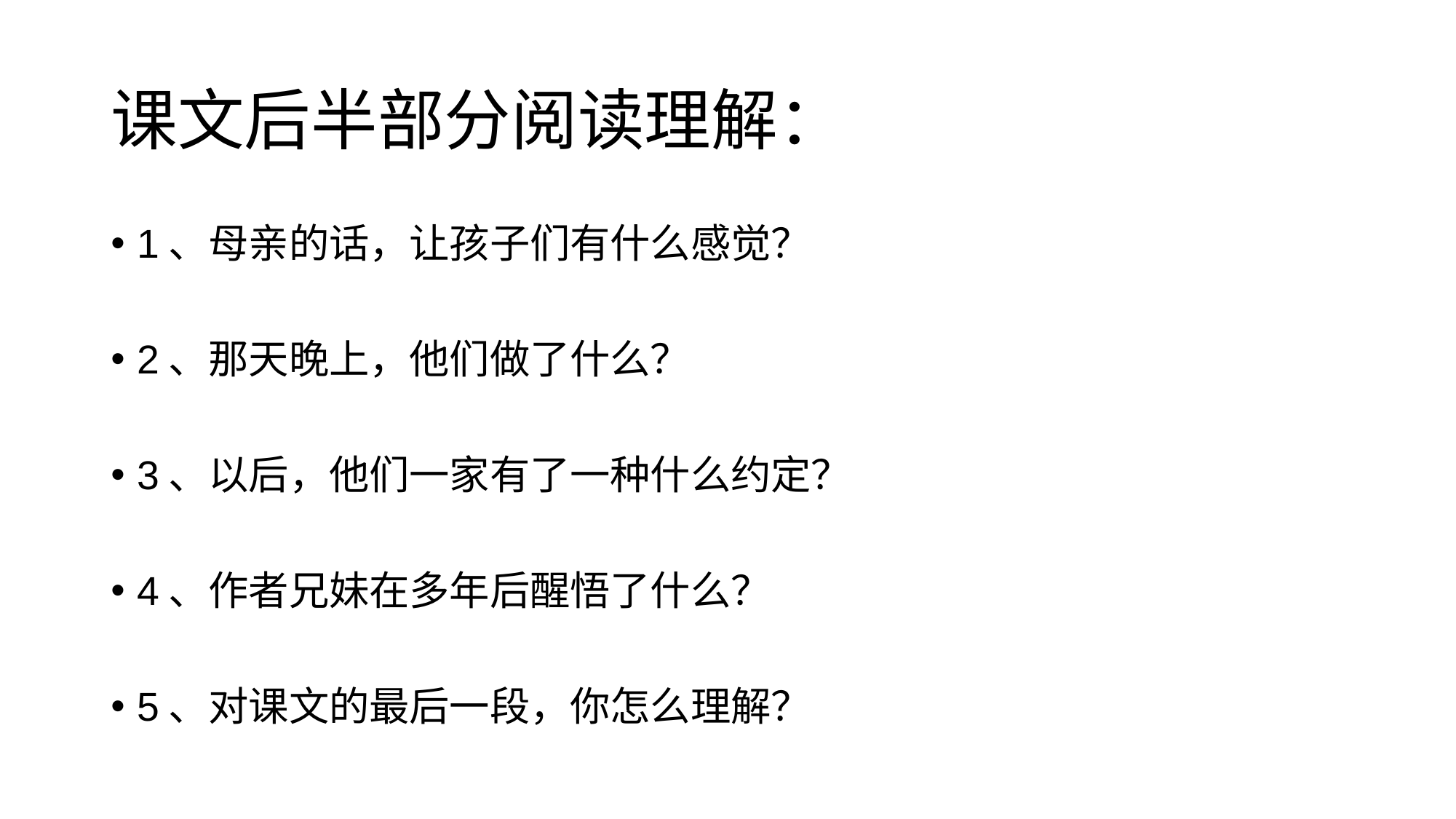

# 课文后半部分阅读理解：
1、母亲的话，让孩子们有什么感觉？

2、那天晚上，他们做了什么？

3、以后，他们一家有了一种什么约定？

4、作者兄妹在多年后醒悟了什么？

5、对课文的最后一段，你怎么理解？